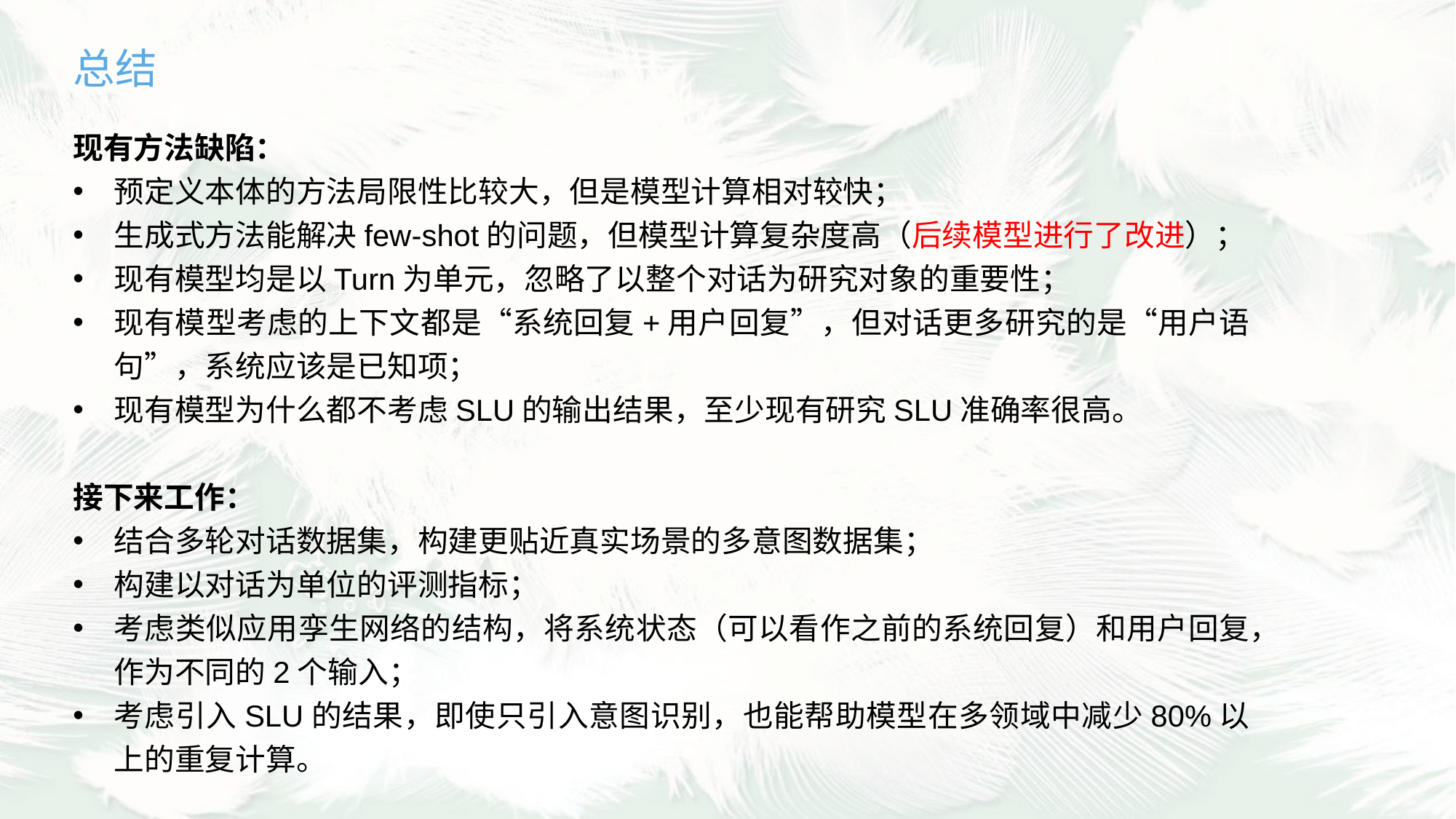

总结
现有方法缺陷：
预定义本体的方法局限性比较大，但是模型计算相对较快；
生成式方法能解决few-shot的问题，但模型计算复杂度高（后续模型进行了改进）；
现有模型均是以Turn为单元，忽略了以整个对话为研究对象的重要性；
现有模型考虑的上下文都是“系统回复+用户回复”，但对话更多研究的是“用户语句”，系统应该是已知项；
现有模型为什么都不考虑SLU的输出结果，至少现有研究SLU准确率很高。

接下来工作：
结合多轮对话数据集，构建更贴近真实场景的多意图数据集；
构建以对话为单位的评测指标；
考虑类似应用孪生网络的结构，将系统状态（可以看作之前的系统回复）和用户回复，作为不同的2个输入；
考虑引入SLU的结果，即使只引入意图识别，也能帮助模型在多领域中减少80%以上的重复计算。